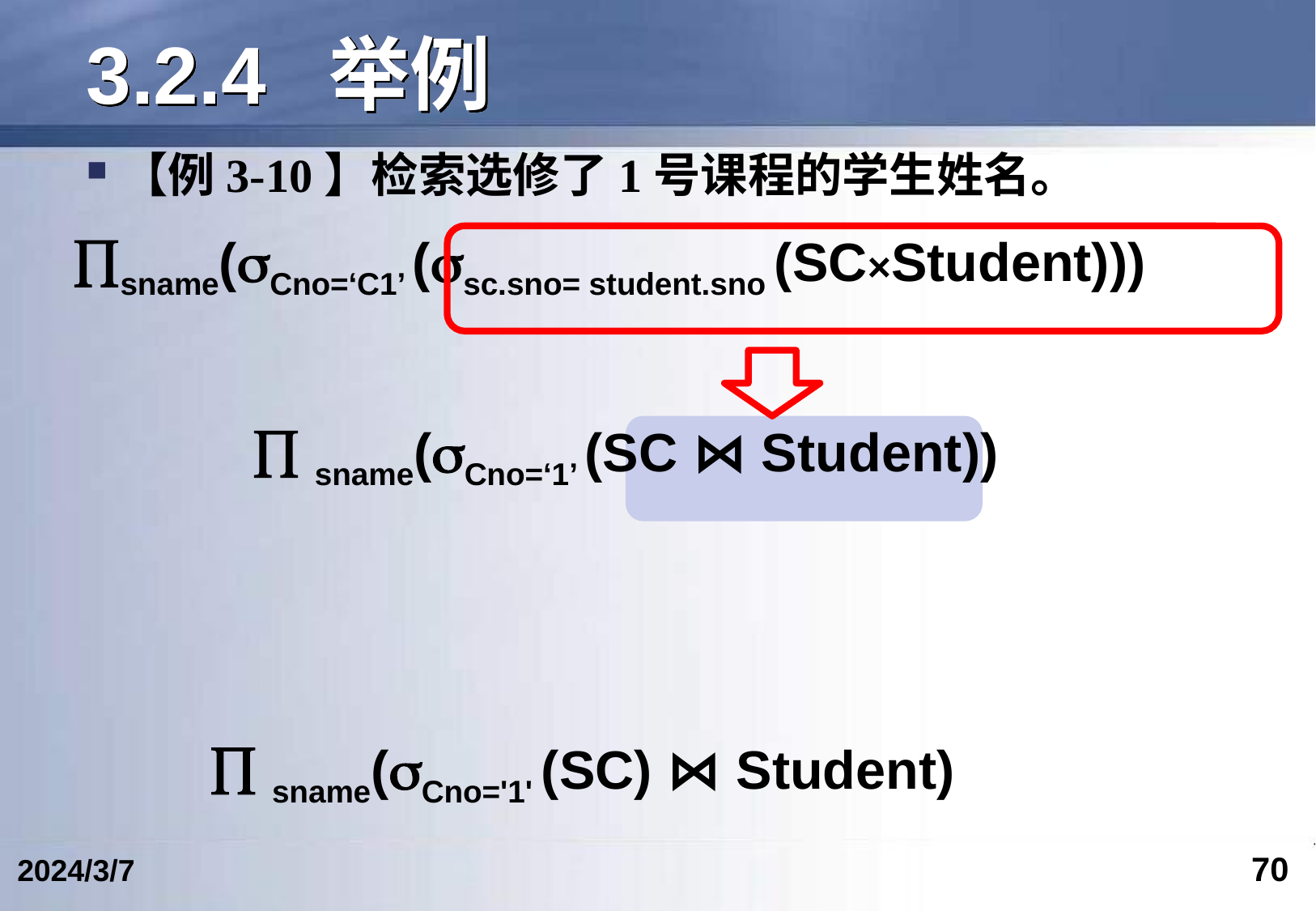

# 3.2.4	举例
【例3-10】检索选修了1号课程的学生姓名。
 ∏sname(σCno=‘C1’ (σsc.sno= student.sno (SC×Student)))

 ∏ sname(σCno=‘1’ (SC ⋈ Student))

 ∏ sname(σCno='1' (SC) ⋈ Student)
70
2024/3/7